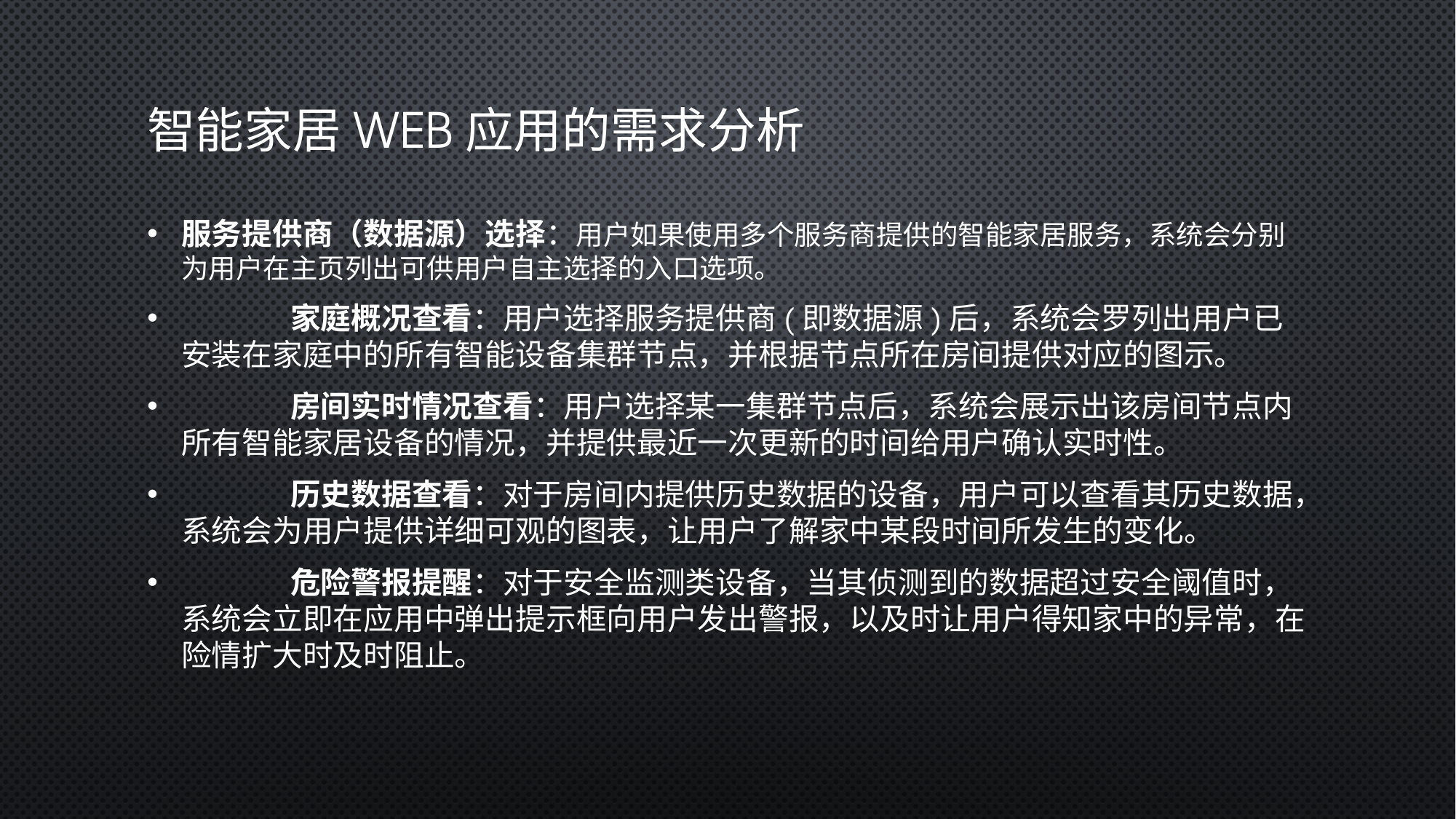

# 智能家居Web应用的需求分析
服务提供商（数据源）选择：用户如果使用多个服务商提供的智能家居服务，系统会分别为用户在主页列出可供用户自主选择的入口选项。
	家庭概况查看：用户选择服务提供商(即数据源)后，系统会罗列出用户已安装在家庭中的所有智能设备集群节点，并根据节点所在房间提供对应的图示。
	房间实时情况查看：用户选择某一集群节点后，系统会展示出该房间节点内所有智能家居设备的情况，并提供最近一次更新的时间给用户确认实时性。
	历史数据查看：对于房间内提供历史数据的设备，用户可以查看其历史数据，系统会为用户提供详细可观的图表，让用户了解家中某段时间所发生的变化。
	危险警报提醒：对于安全监测类设备，当其侦测到的数据超过安全阈值时，系统会立即在应用中弹出提示框向用户发出警报，以及时让用户得知家中的异常，在险情扩大时及时阻止。